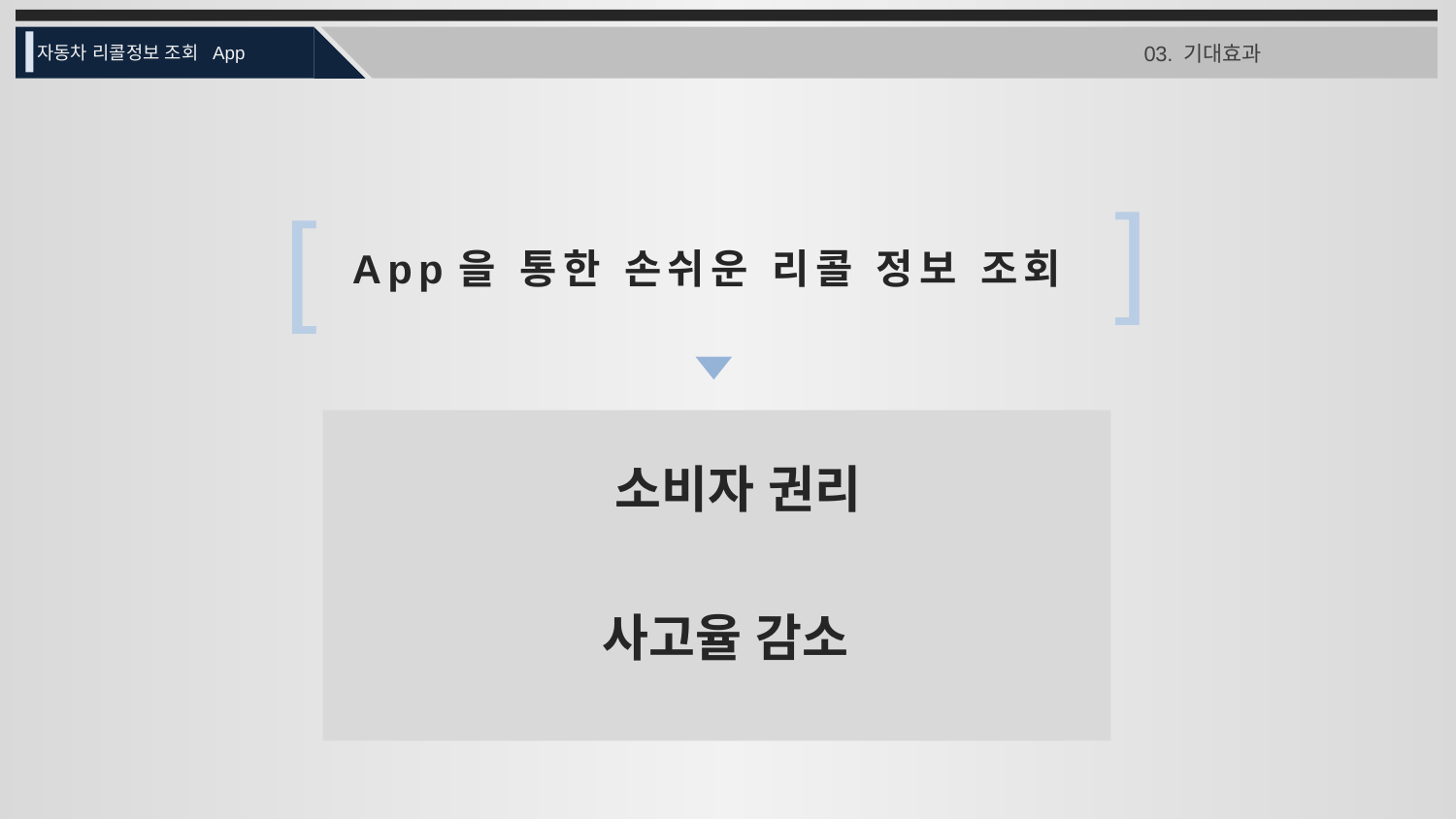

03. 기대효과
자동차 리콜정보 조회  App
]
[
App을 통한 손쉬운 리콜 정보 조회

소비자 권리
사고율 감소